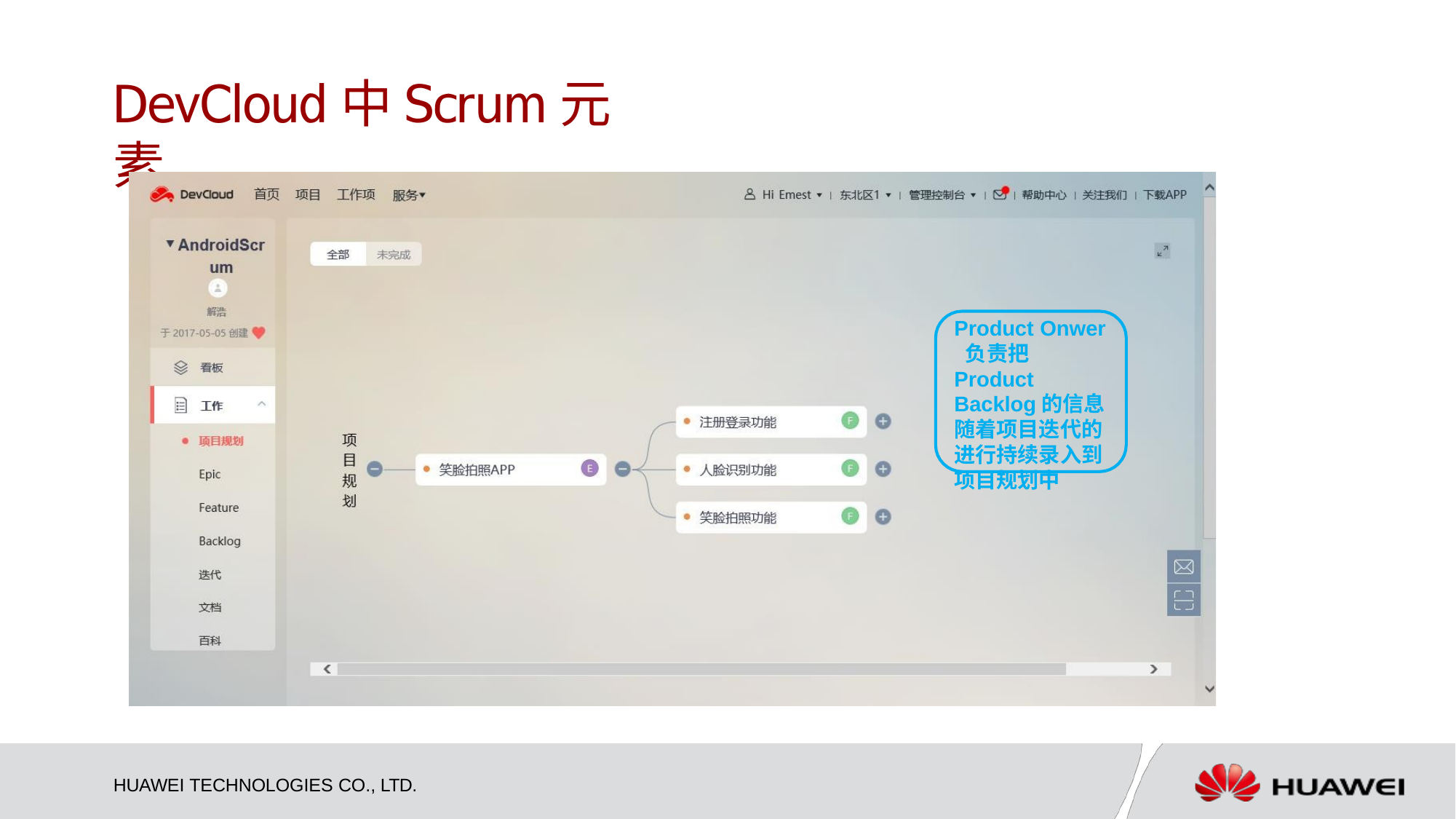

# DevCloud中Scrum元素

Product Onwer  负责把Product  Backlog的信息 随着项目迭代的 进行持续录入到 项目规划中

HUAWEI TECHNOLOGIES CO., LTD.